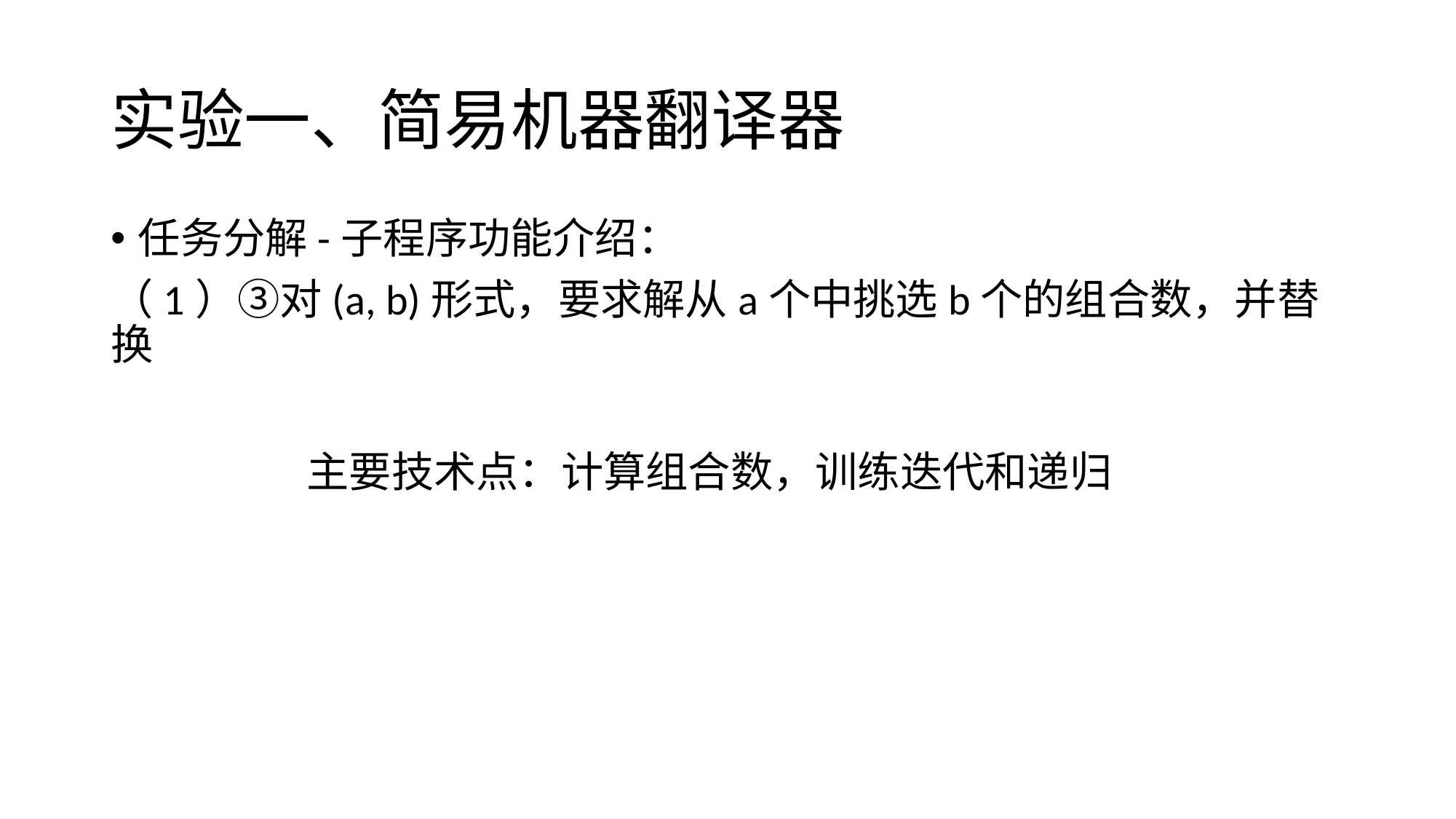

# 实验一、简易机器翻译器
任务分解-子程序功能介绍：
（1）③对(a, b)形式，要求解从a个中挑选b个的组合数，并替换
主要技术点：计算组合数，训练迭代和递归